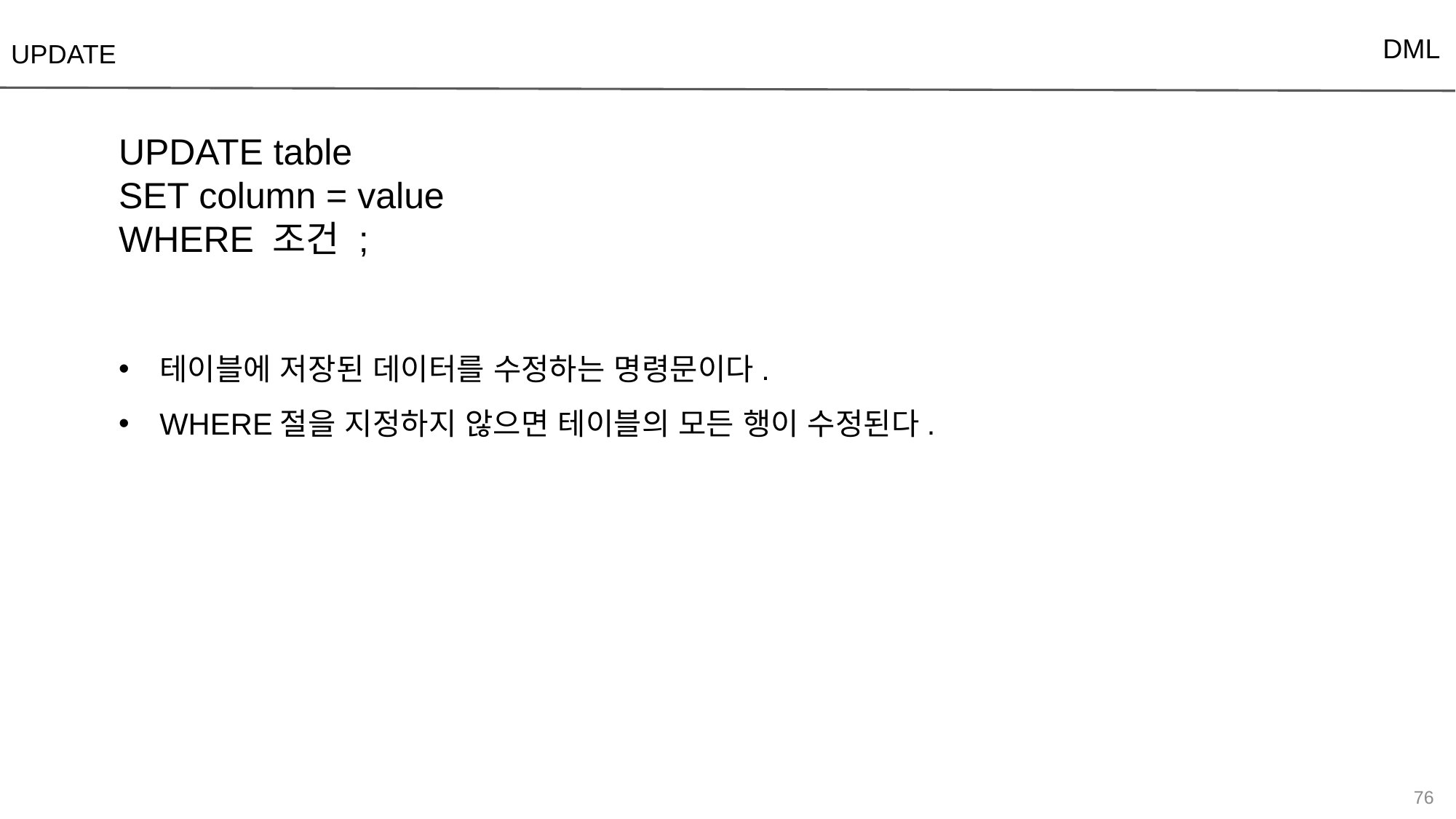

UPDATE
DML
UPDATE table
SET column = value
WHERE 조건 ;

테이블에 저장된 데이터를 수정하는 명령문이다.
WHERE절을 지정하지 않으면 테이블의 모든 행이 수정된다.
76